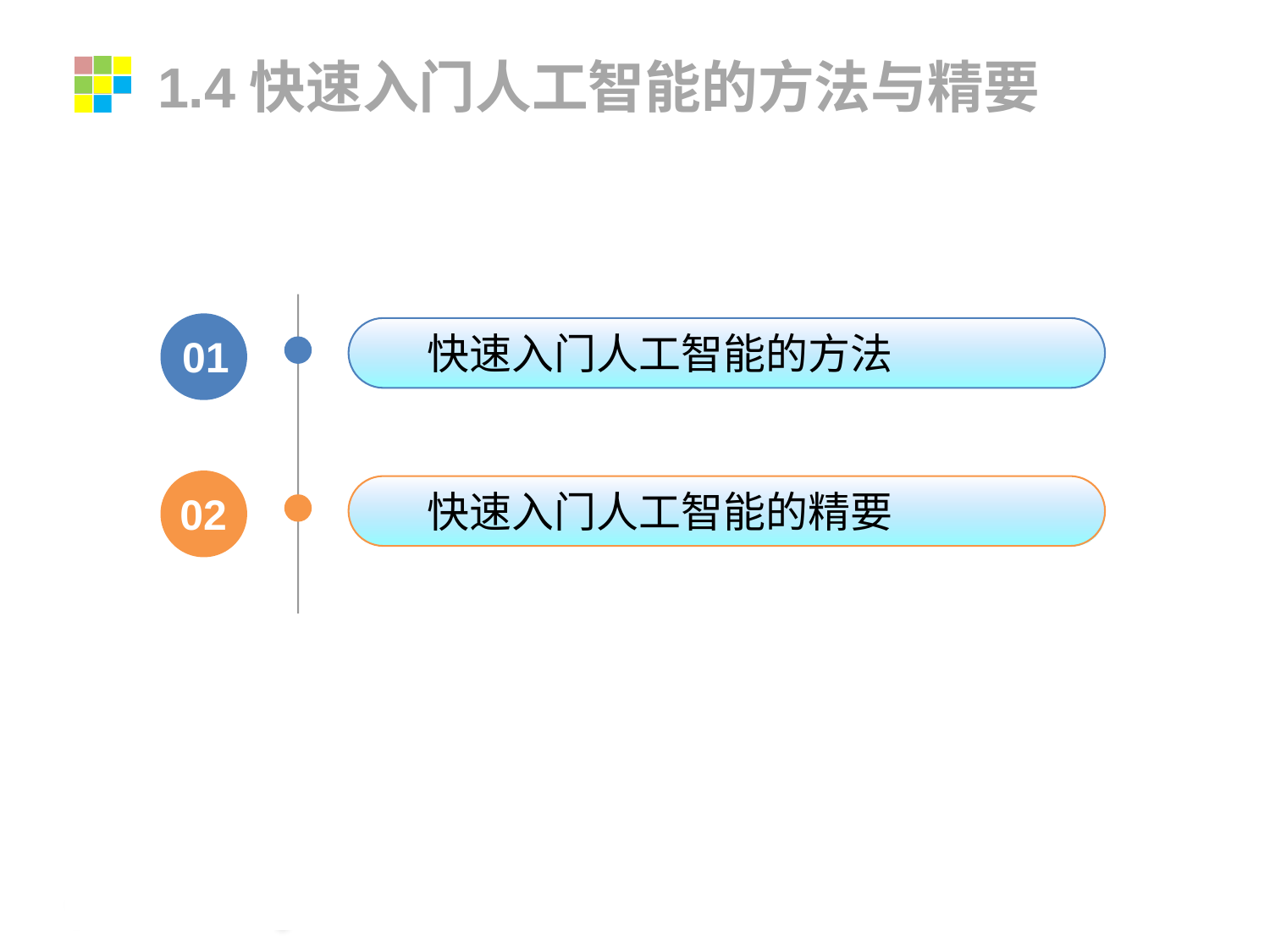

1.4快速入门人工智能的方法与精要

快速入门人工智能的方法
01

快速入门人工智能的精要
02